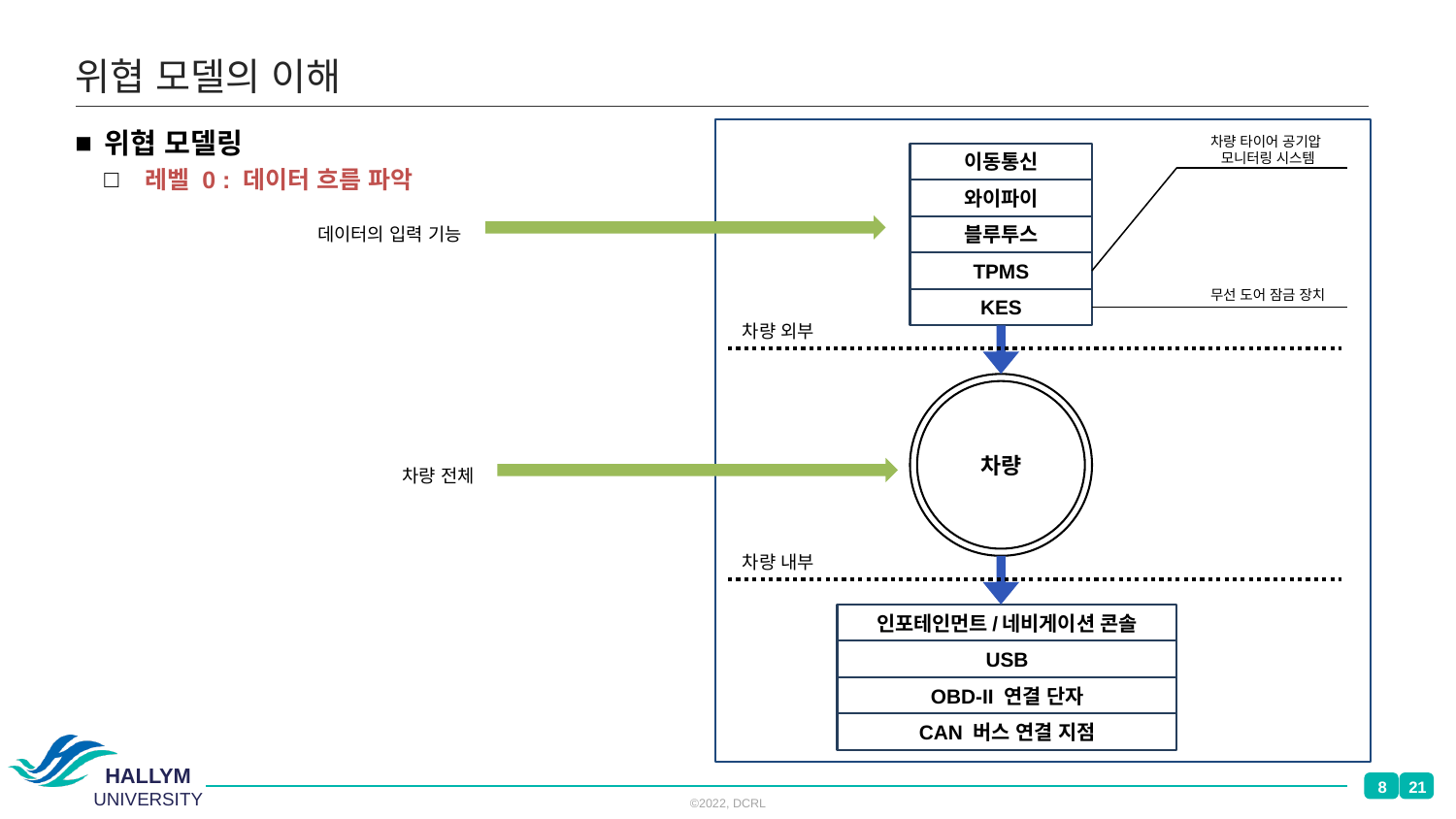

# 위협 모델의 이해
위협 모델링
 레벨 0 : 데이터 흐름 파악

차량 타이어 공기압
모니터링 시스템
이동통신
와이파이
데이터의 입력 기능

블루투스
TPMS
무선 도어 잠금 장치
KES
차량 외부

차량
차량 전체

차량 내부

인포테인먼트/네비게이션 콘솔
USB
OBD-II 연결 단자
CAN 버스 연결 지점